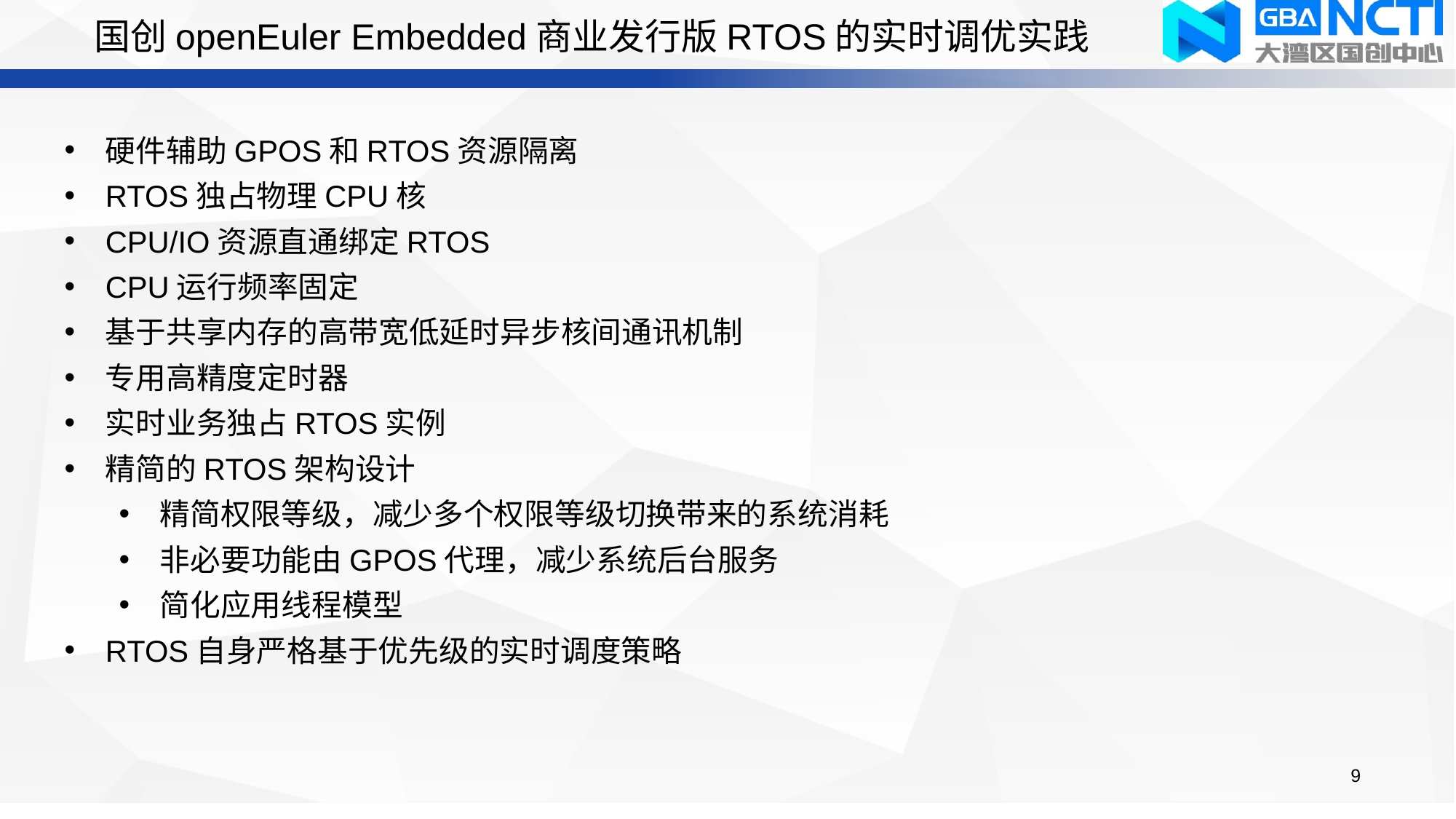

国创openEuler Embedded商业发行版RTOS的实时调优实践

硬件辅助GPOS和RTOS资源隔离
RTOS独占物理CPU核
CPU/IO资源直通绑定RTOS
CPU运行频率固定
基于共享内存的高带宽低延时异步核间通讯机制
专用高精度定时器
实时业务独占RTOS实例
精简的RTOS架构设计
精简权限等级，减少多个权限等级切换带来的系统消耗
非必要功能由GPOS代理，减少系统后台服务
简化应用线程模型
RTOS自身严格基于优先级的实时调度策略